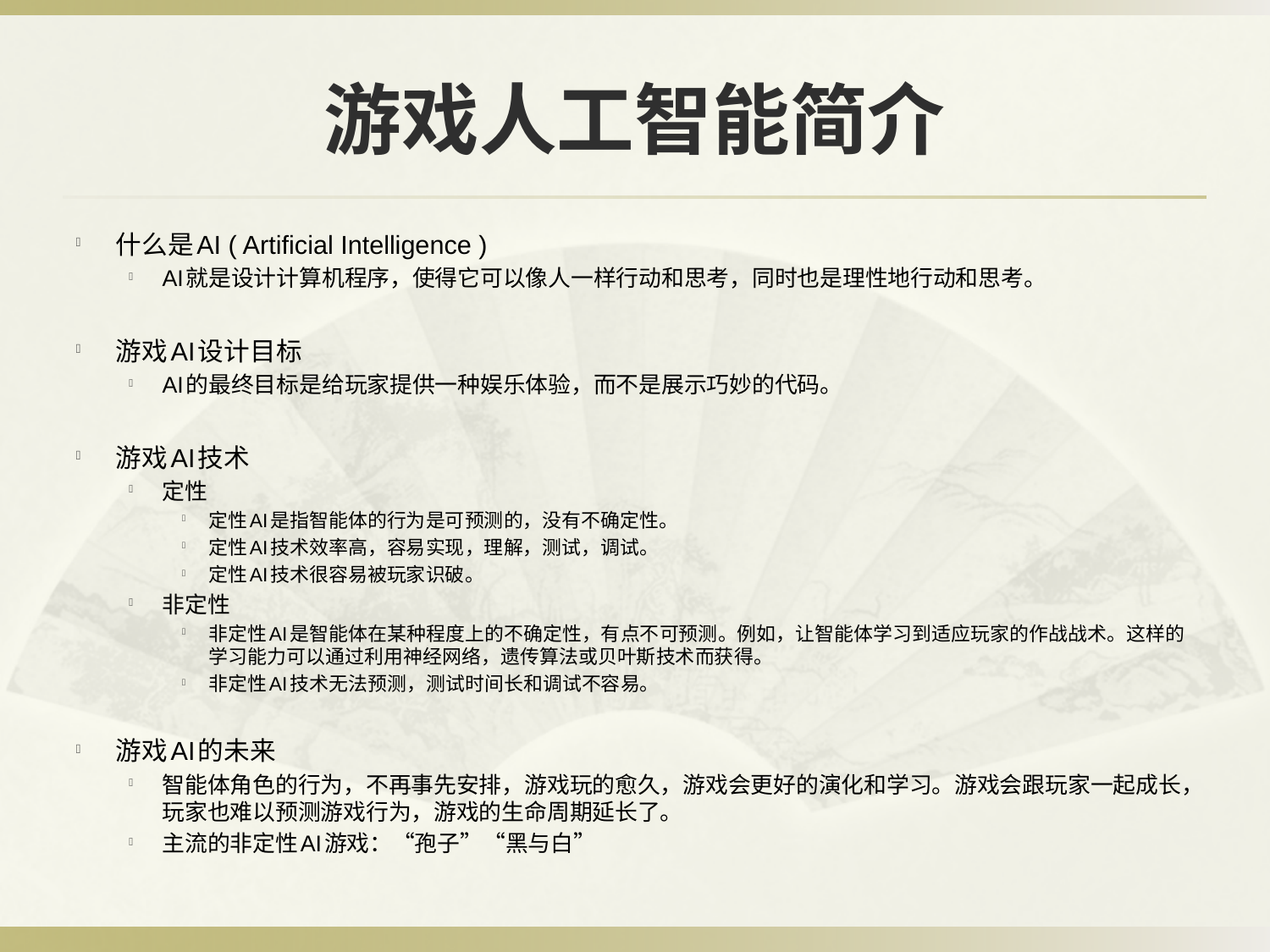

# 游戏人工智能简介
什么是AI ( Artificial Intelligence )
AI就是设计计算机程序，使得它可以像人一样行动和思考，同时也是理性地行动和思考。

游戏AI设计目标
AI的最终目标是给玩家提供一种娱乐体验，而不是展示巧妙的代码。

游戏AI技术
定性
定性AI是指智能体的行为是可预测的，没有不确定性。
定性AI技术效率高，容易实现，理解，测试，调试。
定性AI技术很容易被玩家识破。
非定性
非定性AI是智能体在某种程度上的不确定性，有点不可预测。例如，让智能体学习到适应玩家的作战战术。这样的学习能力可以通过利用神经网络，遗传算法或贝叶斯技术而获得。
非定性AI技术无法预测，测试时间长和调试不容易。

游戏AI的未来
智能体角色的行为，不再事先安排，游戏玩的愈久，游戏会更好的演化和学习。游戏会跟玩家一起成长，玩家也难以预测游戏行为，游戏的生命周期延长了。
主流的非定性AI游戏：“孢子”“黑与白”